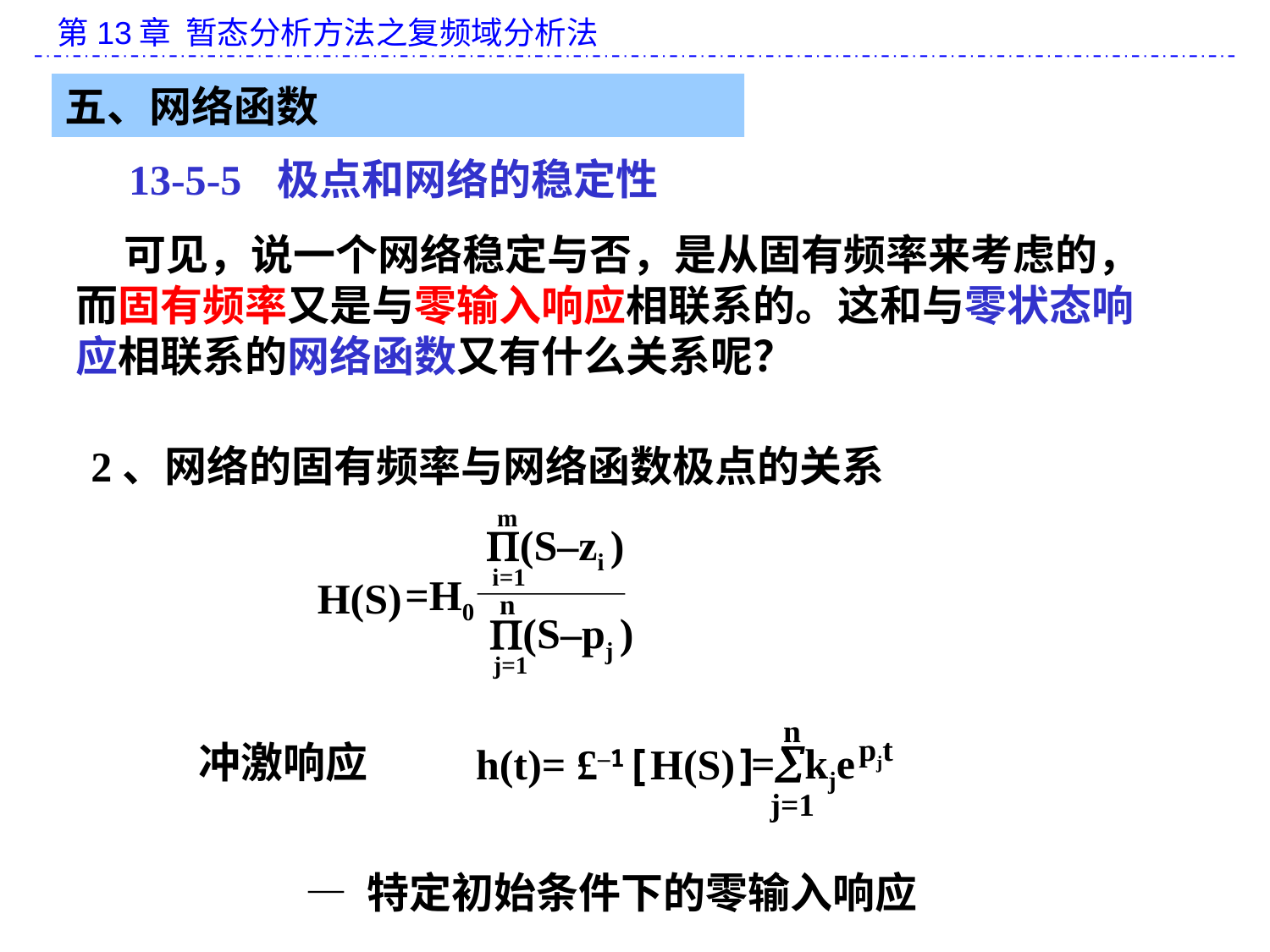

五、网络函数
13-5-5 极点和网络的稳定性
    可见，说一个网络稳定与否，是从固有频率来考虑的，而固有频率又是与零输入响应相联系的。这和与零状态响应相联系的网络函数又有什么关系呢？
2、网络的固有频率与网络函数极点的关系
m
Π(S–zi )
i=1
=H0
n

Π(S–pj )
j=1
H(S)
n
pjt
=∑kje
j=1
    冲激响应
h(t)= £–1[H(S)]
— 特定初始条件下的零输入响应